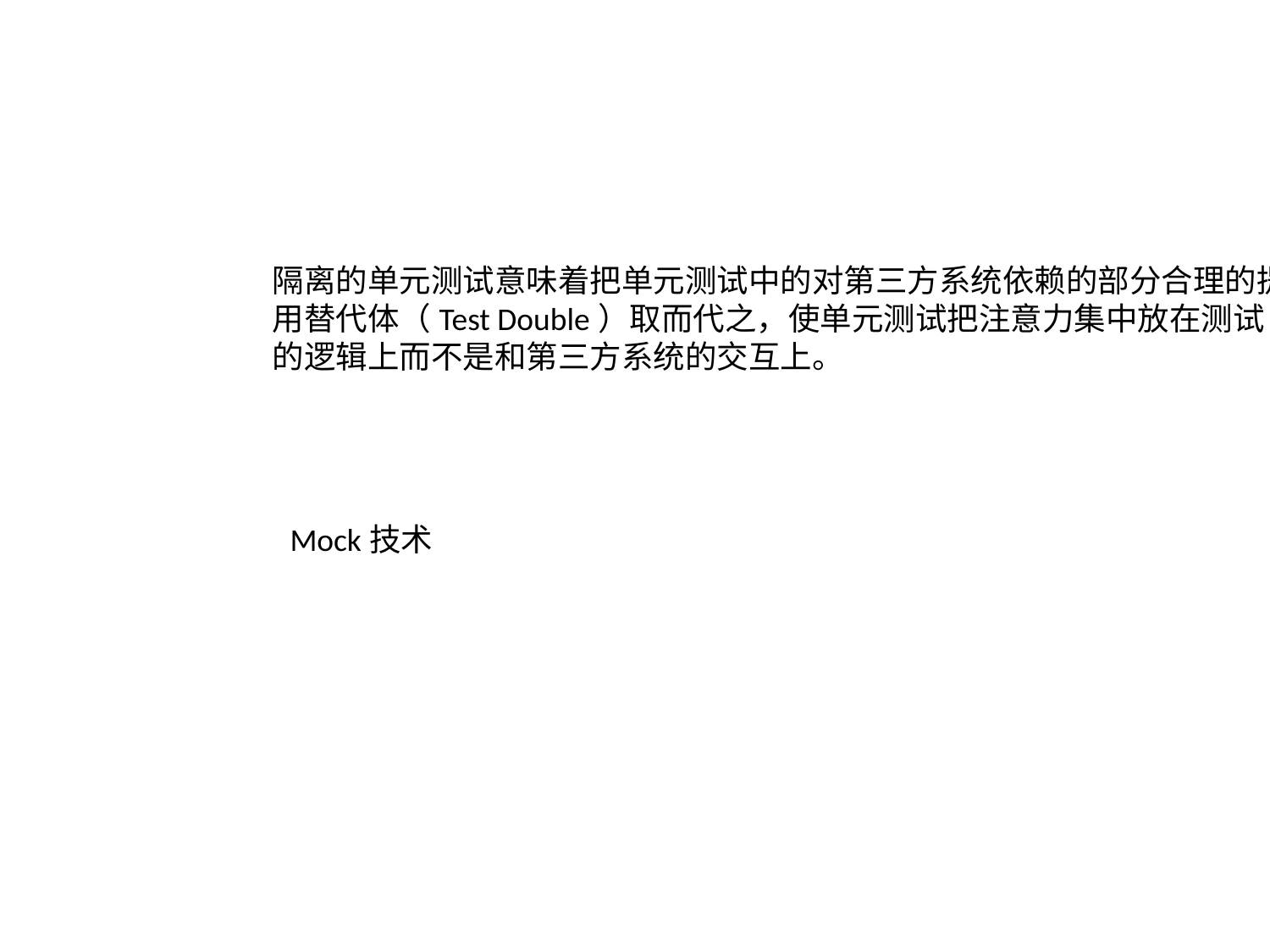

隔离的单元测试意味着把单元测试中的对第三方系统依赖的部分合理的提取出来，
用替代体（Test Double）取而代之，使单元测试把注意力集中放在测试“单元”
的逻辑上而不是和第三方系统的交互上。
Mock技术